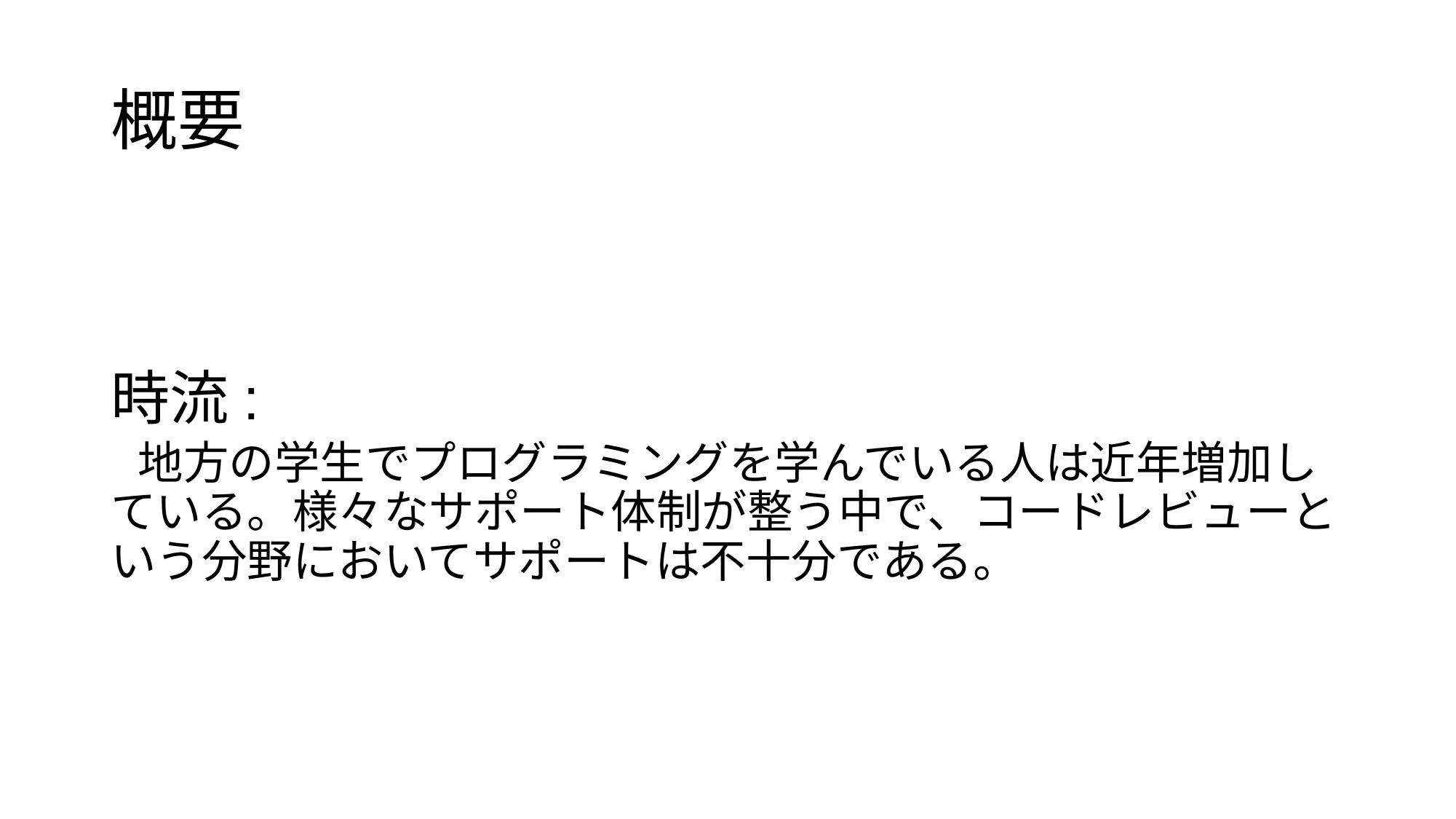

# 概要
時流:
地方の学生でプログラミングを学んでいる人は近年増加している。様々なサポート体制が整う中で、コードレビューという分野においてサポートは不十分である。